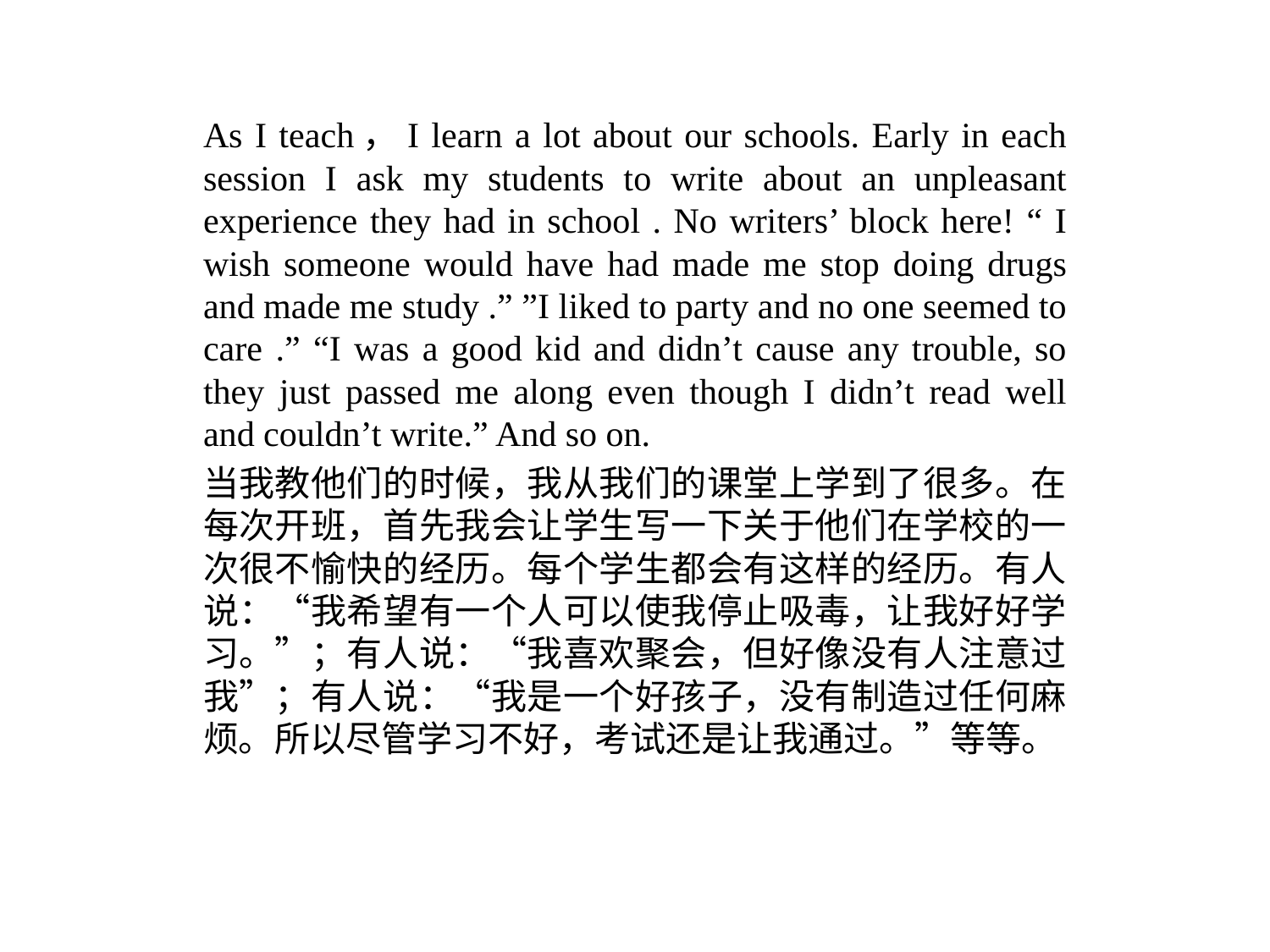

As I teach，I learn a lot about our schools. Early in each session I ask my students to write about an unpleasant experience they had in school . No writers’ block here! “ I wish someone would have had made me stop doing drugs and made me study .” ”I liked to party and no one seemed to care .” “I was a good kid and didn’t cause any trouble, so they just passed me along even though I didn’t read well and couldn’t write.” And so on.
当我教他们的时候，我从我们的课堂上学到了很多。在每次开班，首先我会让学生写一下关于他们在学校的一次很不愉快的经历。每个学生都会有这样的经历。有人说：“我希望有一个人可以使我停止吸毒，让我好好学习。”；有人说：“我喜欢聚会，但好像没有人注意过我”；有人说：“我是一个好孩子，没有制造过任何麻烦。所以尽管学习不好，考试还是让我通过。”等等。